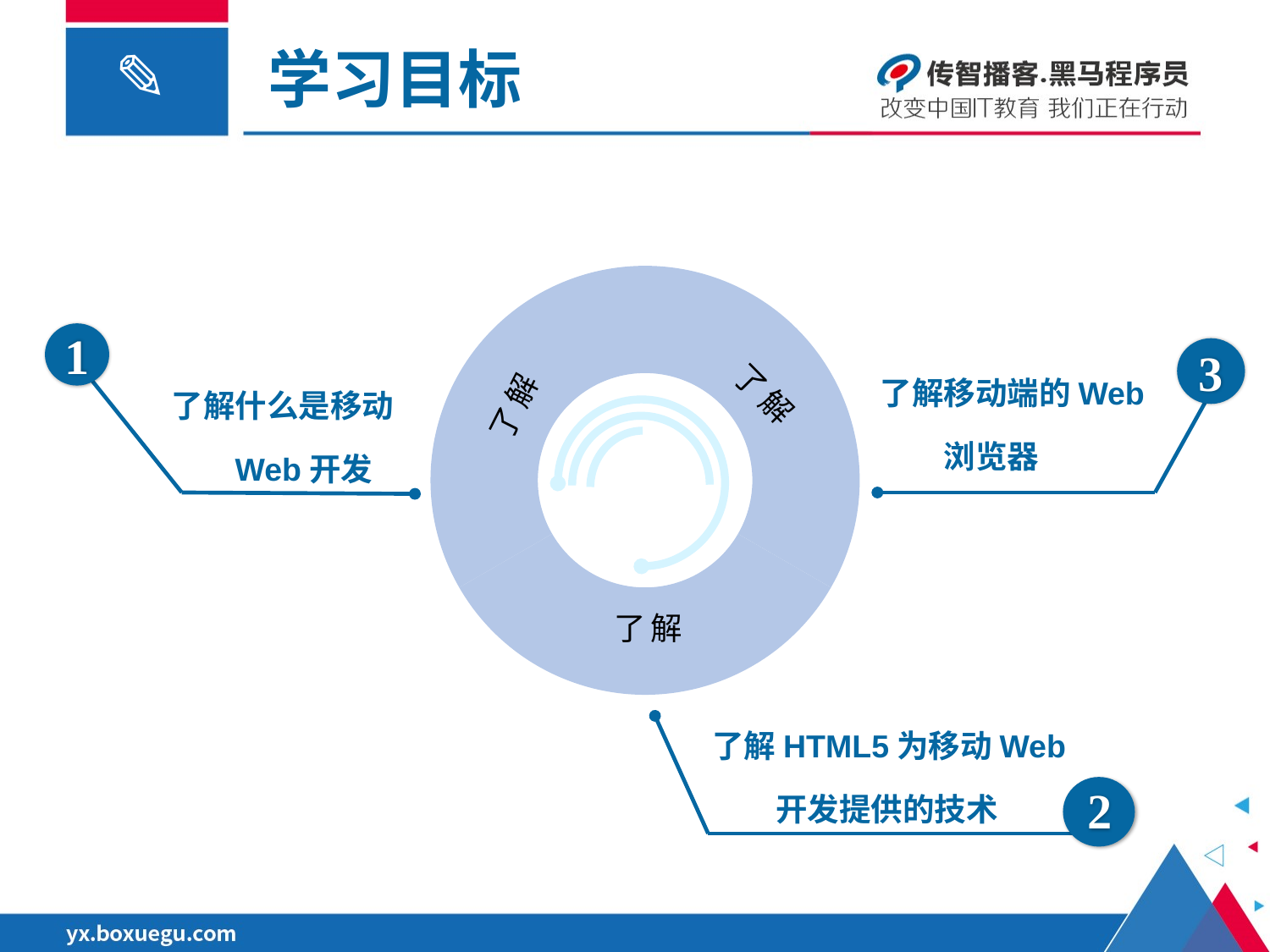

# 学习目标

### Chart

| Category | 销售额 |
|---|---|
| 掌握知识 | 3.333333333 |
| 理解知识 | 3.333333333 |
| 了解知识 | 3.333333333 |
了解
了解
了解
了解什么是移动Web开发
1

了解
掌握
熟悉
3

了解移动端的Web浏览器

了解HTML5为移动Web开发提供的技术
2